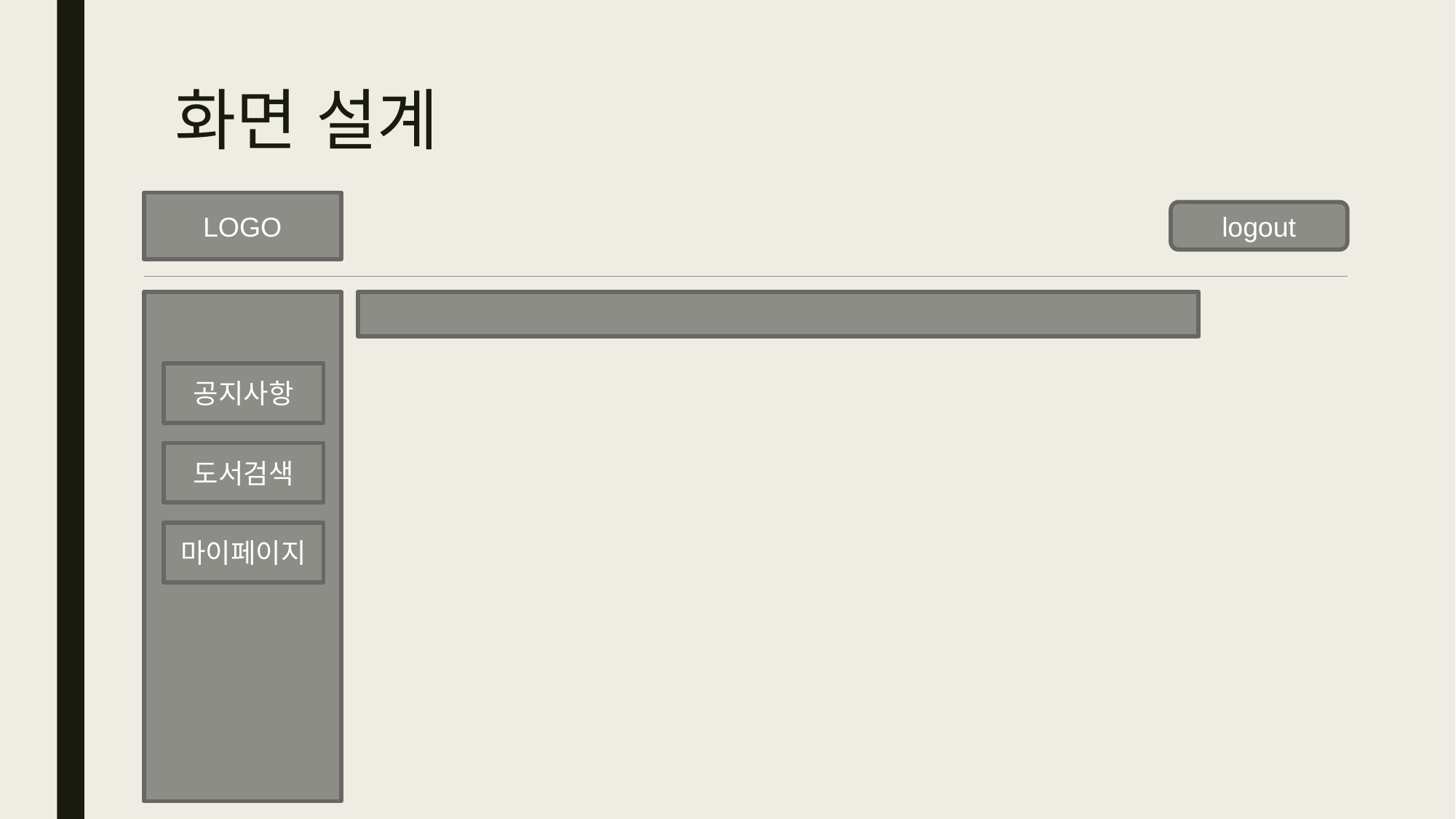

# 화면 설계
LOGO
logout

공지사항
도서검색
마이페이지